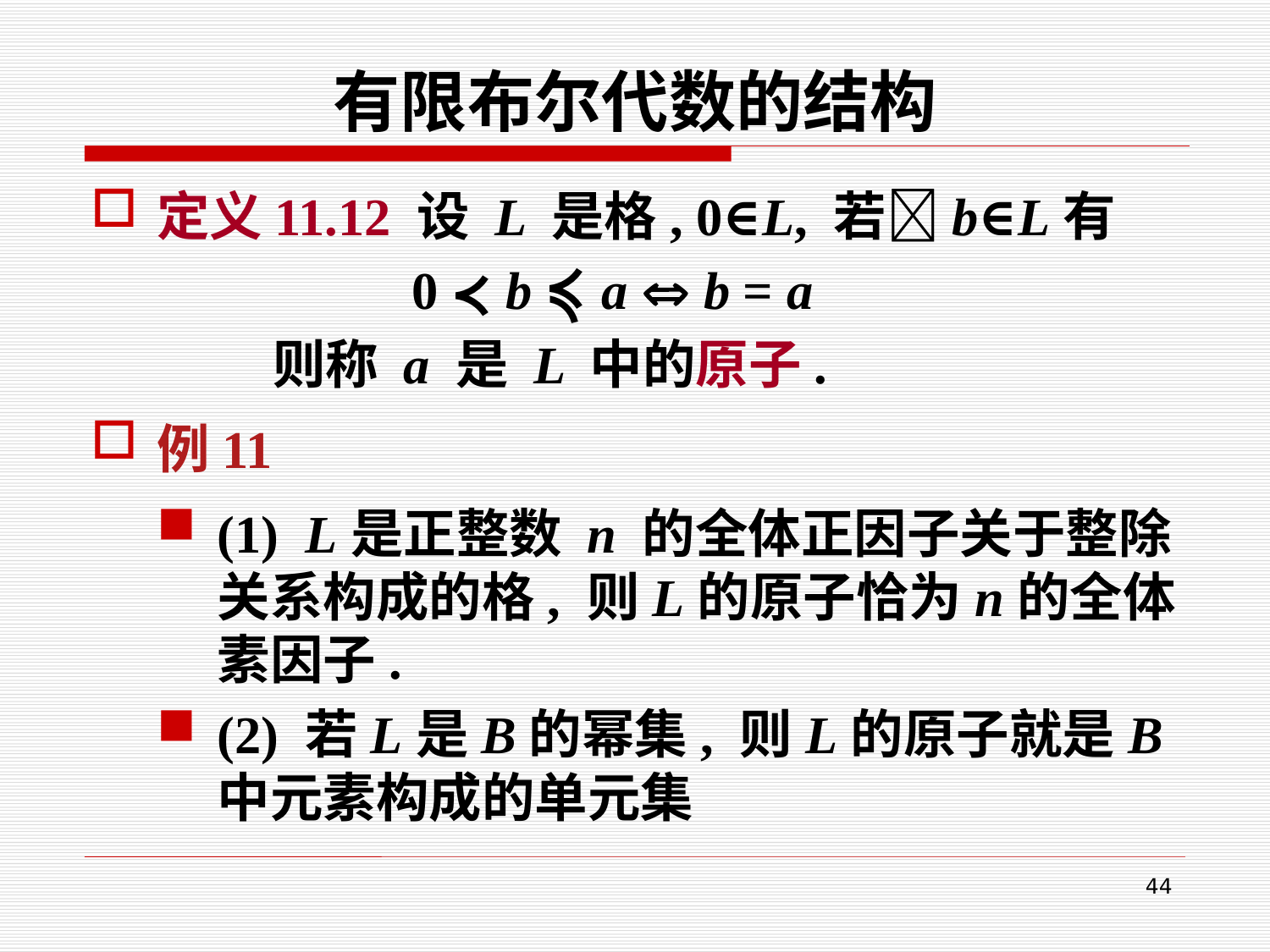

# 有限布尔代数的结构
定义11.12 设 L 是格, 0∈L, 若∀b∈L有
                        0 ≺ b ≼ a ⇔ b = a
              则称 a 是 L 中的原子.
例11
(1)  L是正整数 n 的全体正因子关于整除关系构成的格, 则L的原子恰为n的全体素因子.
(2) 若L是B的幂集, 则L的原子就是B中元素构成的单元集

44